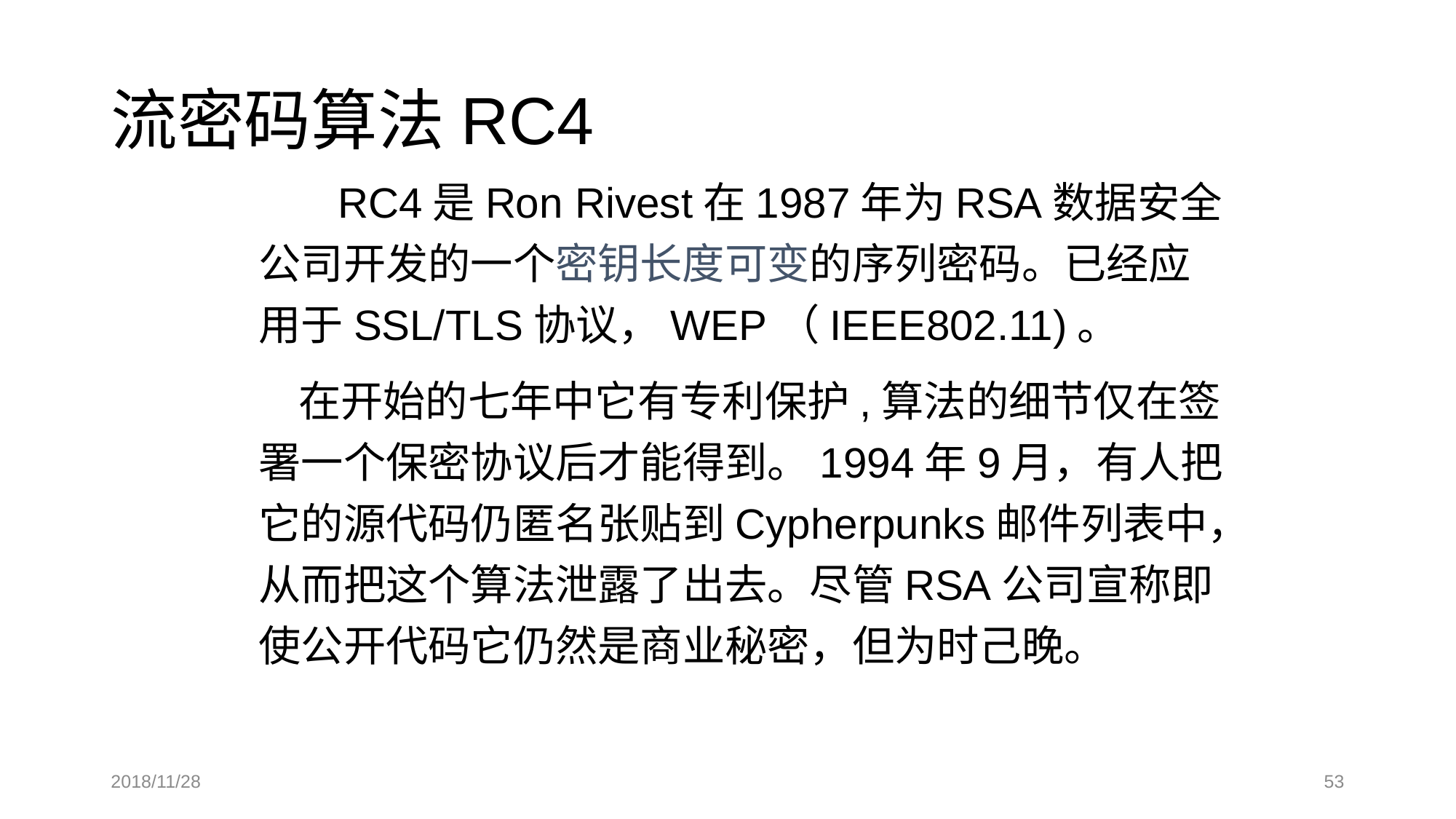

# 流密码算法RC4
         RC4是Ron Rivest在1987年为RSA数据安全公司开发的一个密钥长度可变的序列密码。已经应用于SSL/TLS协议，WEP（IEEE802.11)。
      在开始的七年中它有专利保护,算法的细节仅在签署一个保密协议后才能得到。1994年9月，有人把它的源代码仍匿名张贴到Cypherpunks邮件列表中，从而把这个算法泄露了出去。尽管RSA公司宣称即使公开代码它仍然是商业秘密，但为时己晚。
2018/11/28
53